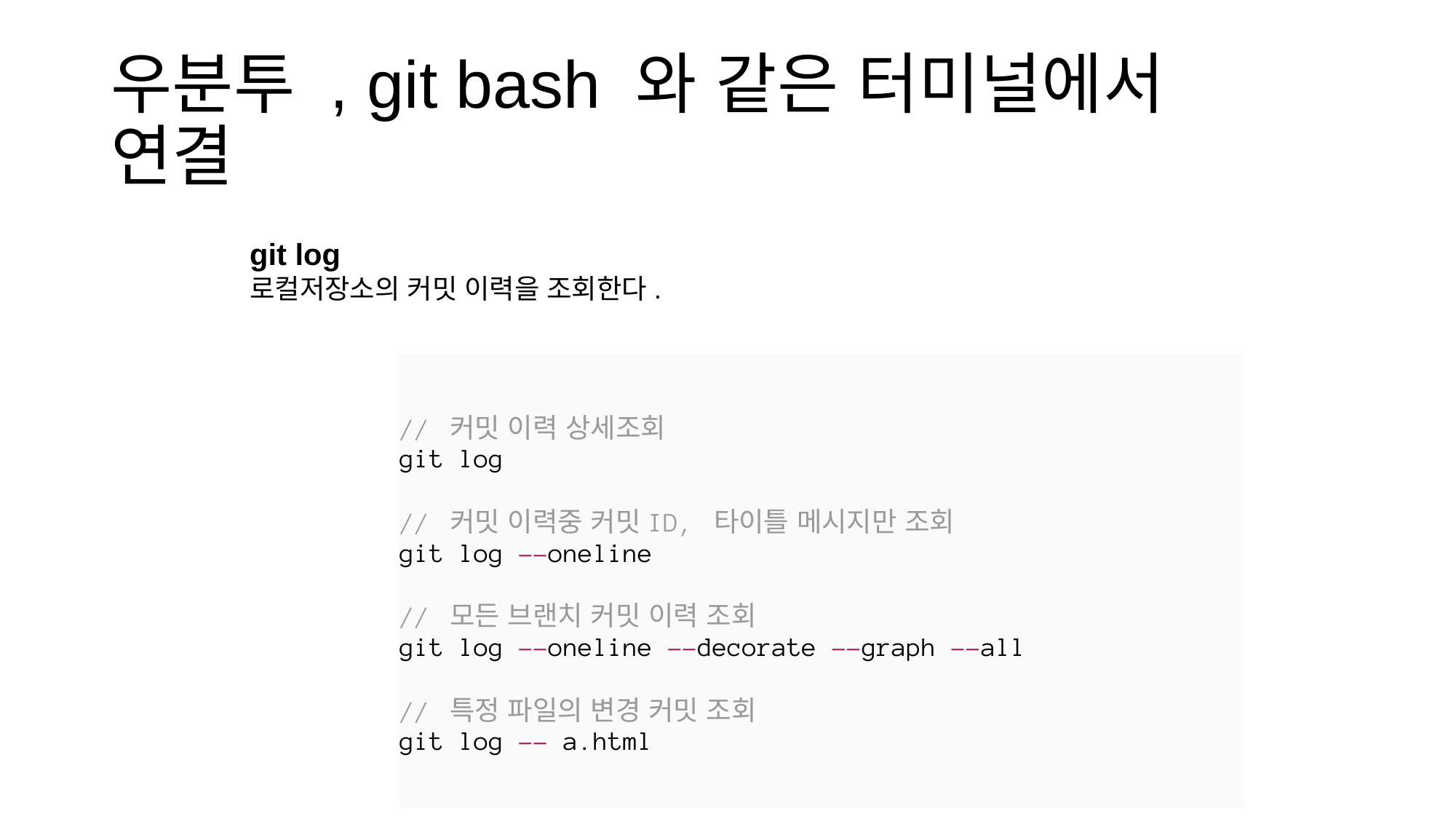

# 우분투 , git bash 와 같은 터미널에서 연결
git log
로컬저장소의 커밋 이력을 조회한다.

| // 커밋 이력 상세조회 git log    // 커밋 이력중 커밋ID, 타이틀 메시지만 조회 git log --oneline   // 모든 브랜치 커밋 이력 조회 git log --oneline --decorate --graph --all   // 특정 파일의 변경 커밋 조회 git log -- a.html |
| --- |